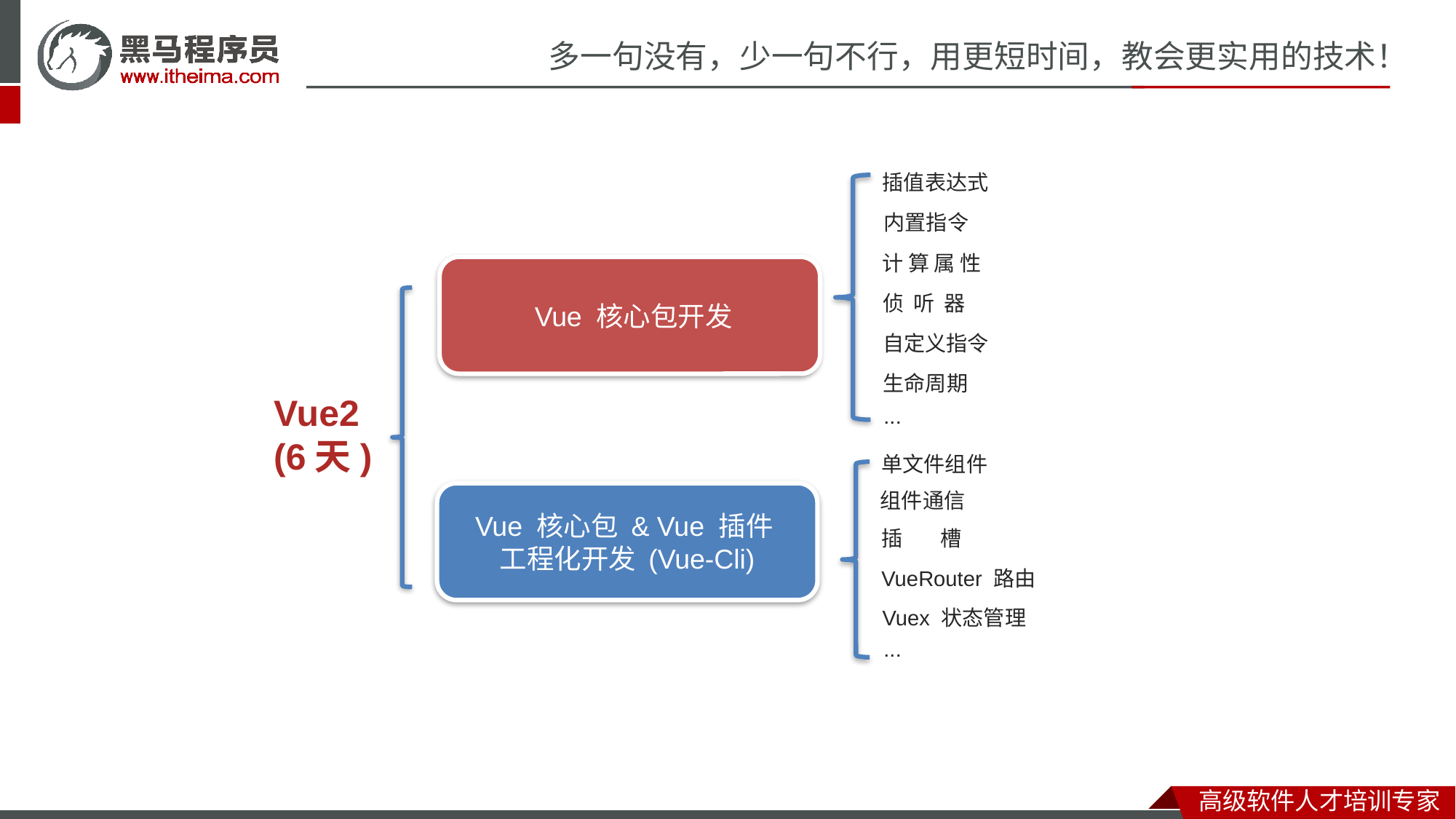

插值表达式

内置指令
计 算 属 性
 Vue 核心包开发
侦  听  器

自定义指令
生命周期
# Vue2 (6天)
...
单文件组件

组件通信
Vue 核心包 & Vue 插件
工程化开发 (Vue-Cli)
插        槽
VueRouter 路由
Vuex 状态管理
...